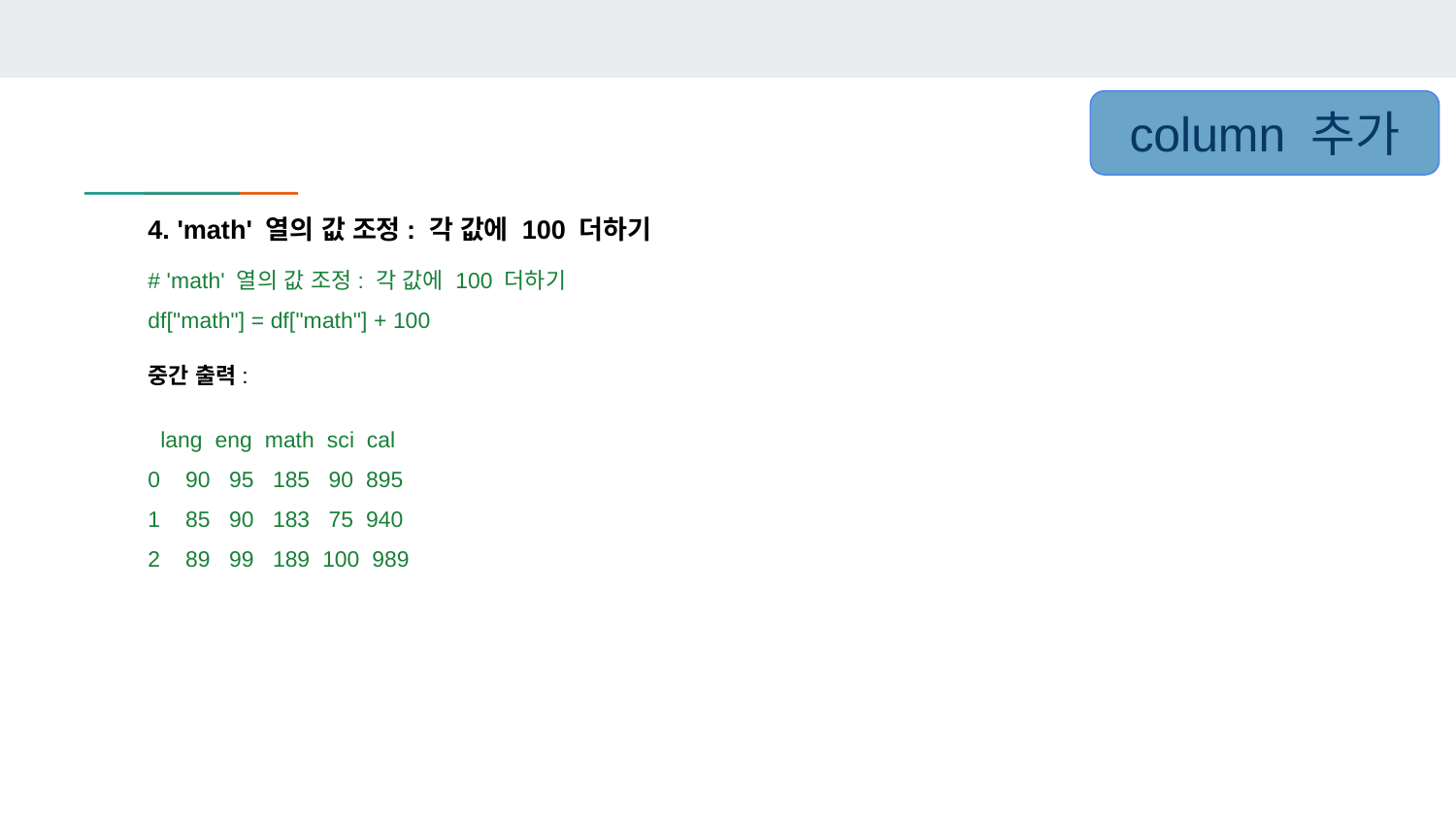

column 추가
4. 'math' 열의 값 조정: 각 값에 100 더하기
# 'math' 열의 값 조정: 각 값에 100 더하기
df["math"] = df["math"] + 100
중간 출력:
  lang  eng  math  sci  cal
0    90   95   185   90  895
1    85   90   183   75  940
2    89   99   189  100  989